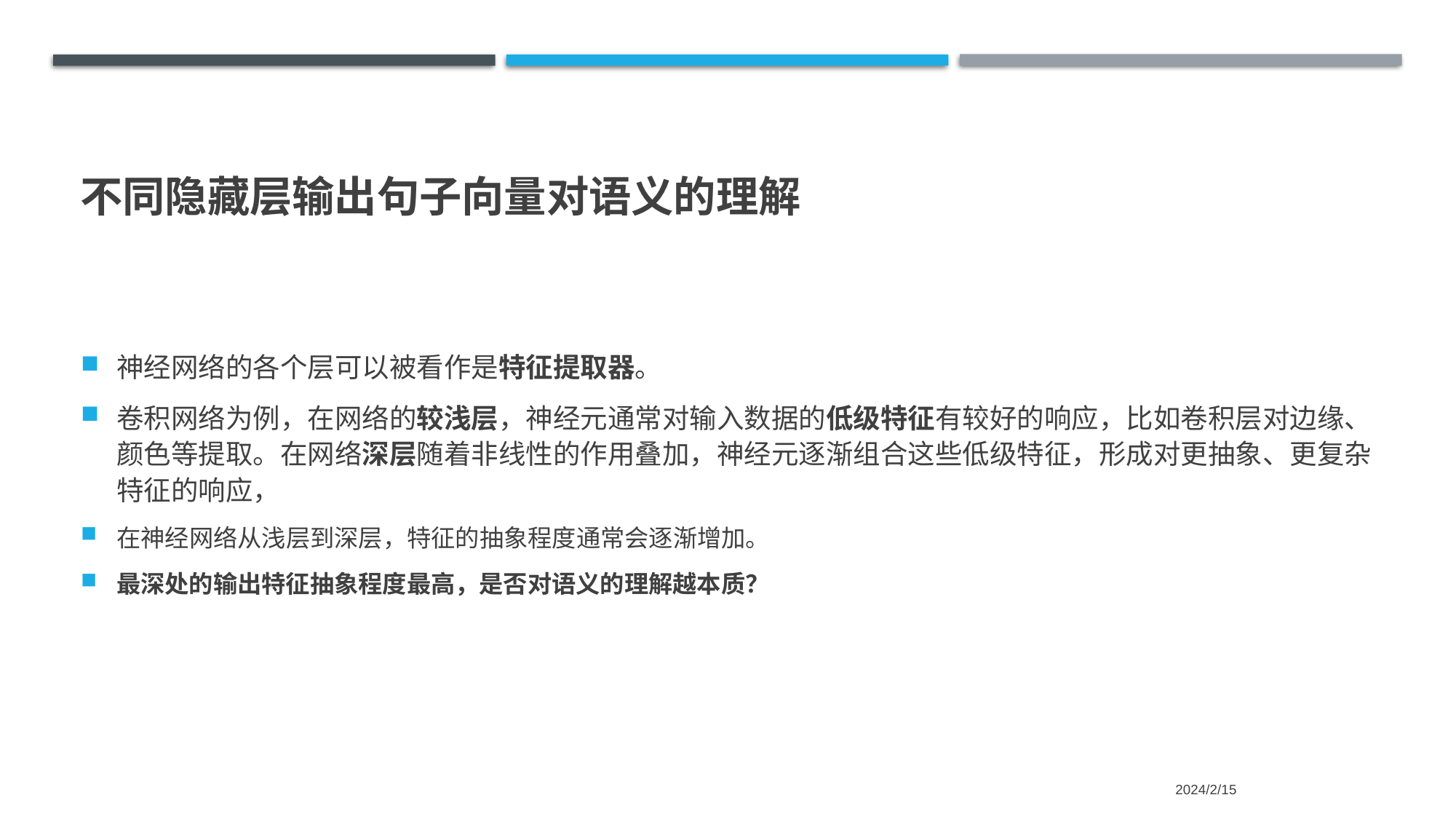

# 不同隐藏层输出句子向量对语义的理解
神经网络的各个层可以被看作是特征提取器。
卷积网络为例，在网络的较浅层，神经元通常对输入数据的低级特征有较好的响应，比如卷积层对边缘、颜色等提取。在网络深层随着非线性的作用叠加，神经元逐渐组合这些低级特征，形成对更抽象、更复杂特征的响应，
在神经网络从浅层到深层，特征的抽象程度通常会逐渐增加。
最深处的输出特征抽象程度最高，是否对语义的理解越本质？

2024/2/15